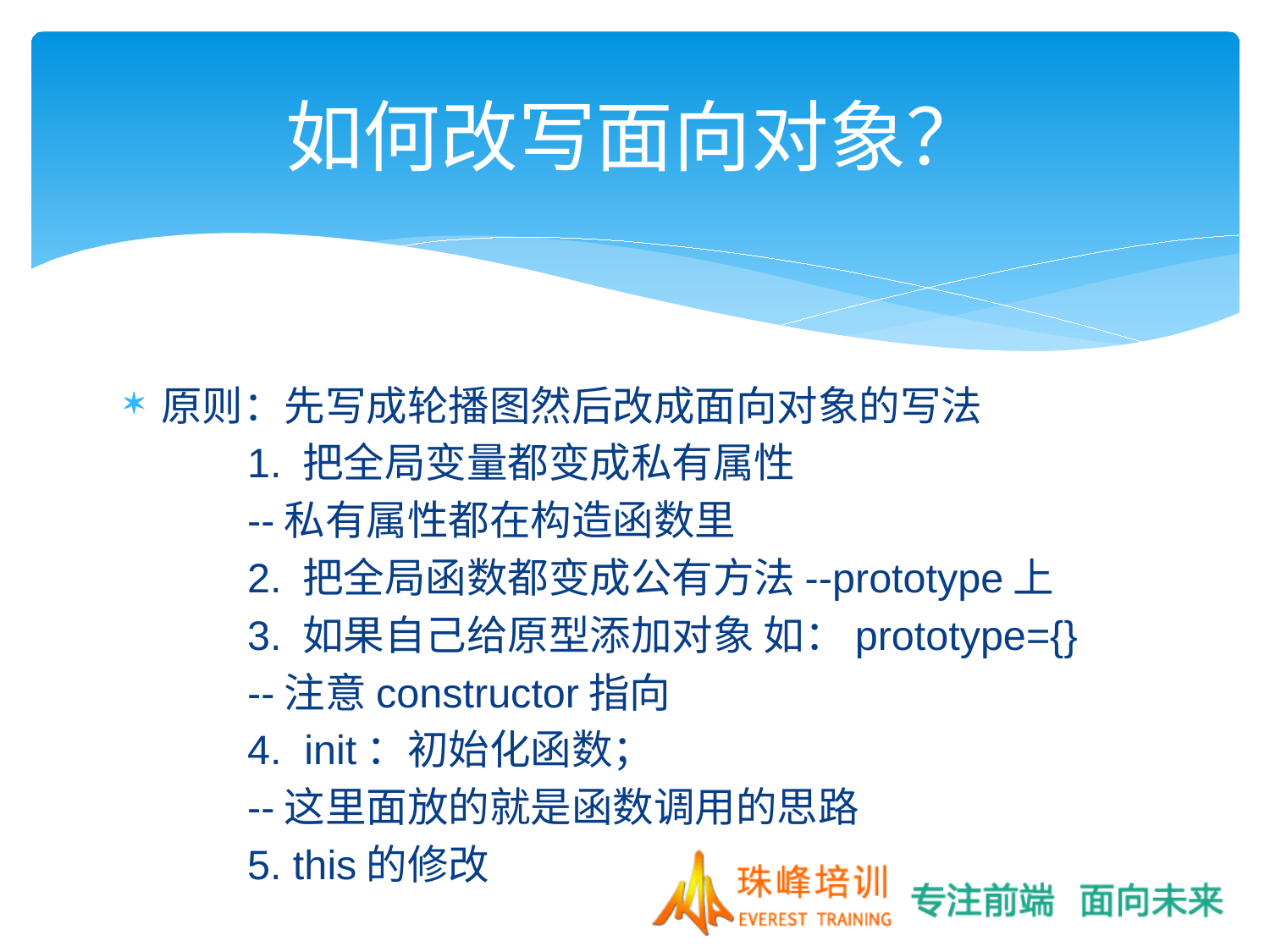

# 如何改写面向对象？
原则：先写成轮播图然后改成面向对象的写法
	1. 把全局变量都变成私有属性
		--私有属性都在构造函数里
	2. 把全局函数都变成公有方法--prototype上
	3. 如果自己给原型添加对象 如：prototype={}
		--注意constructor指向
	4.  init：初始化函数；
		--这里面放的就是函数调用的思路
	5. this的修改